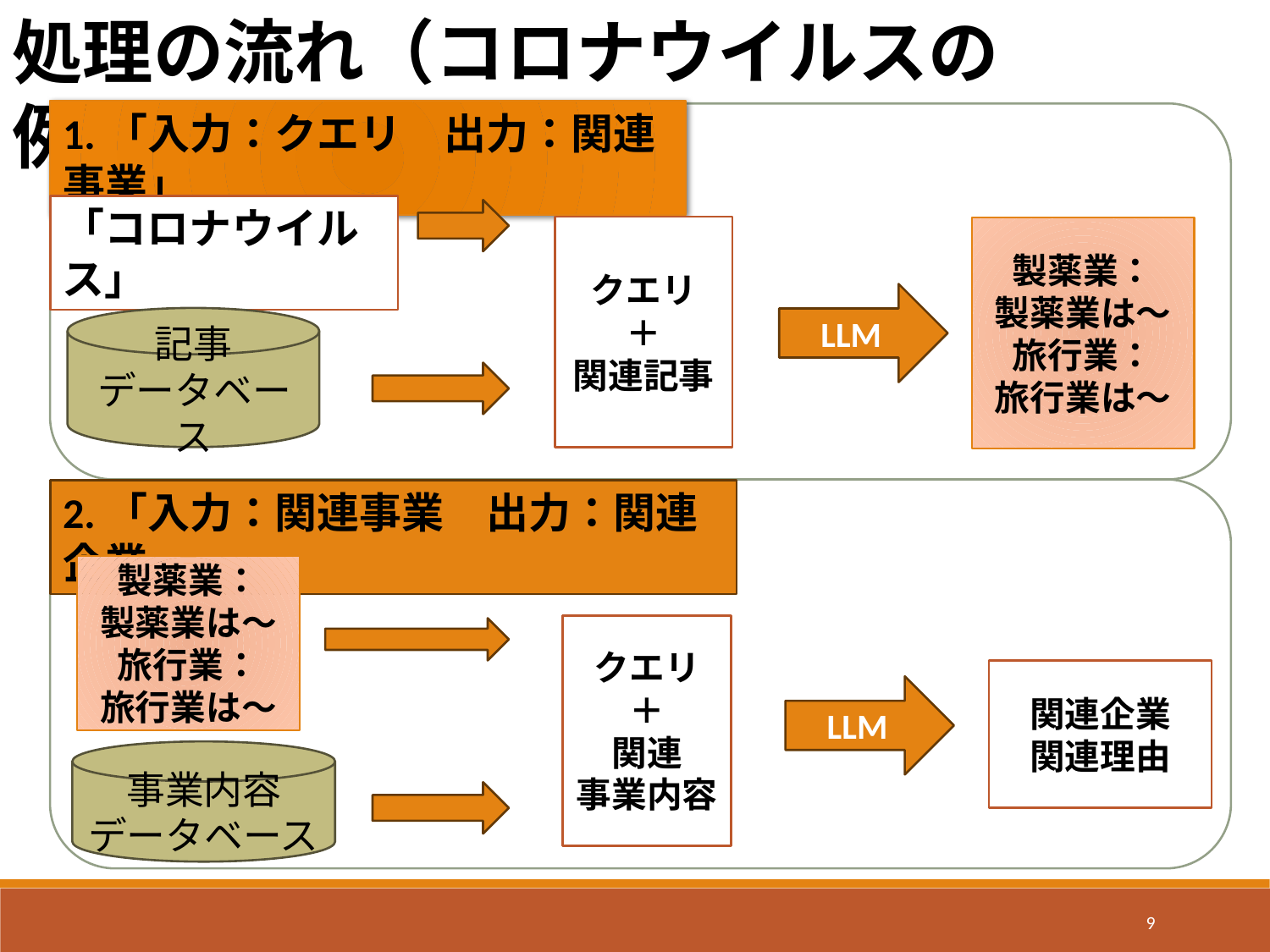

処理の流れ（コロナウイルスの例）
1.「入力：クエリ　出力：関連事業」

「コロナウイルス」

クエリ
＋
関連記事
製薬業：
製薬業は～
旅行業：
旅行業は～
LLM
記事
データベース

2.「入力：関連事業　出力：関連企業」
製薬業：
製薬業は～
旅行業：
旅行業は～
クエリ
＋
関連
事業内容

関連企業
関連理由
LLM
事業内容
データベース

9